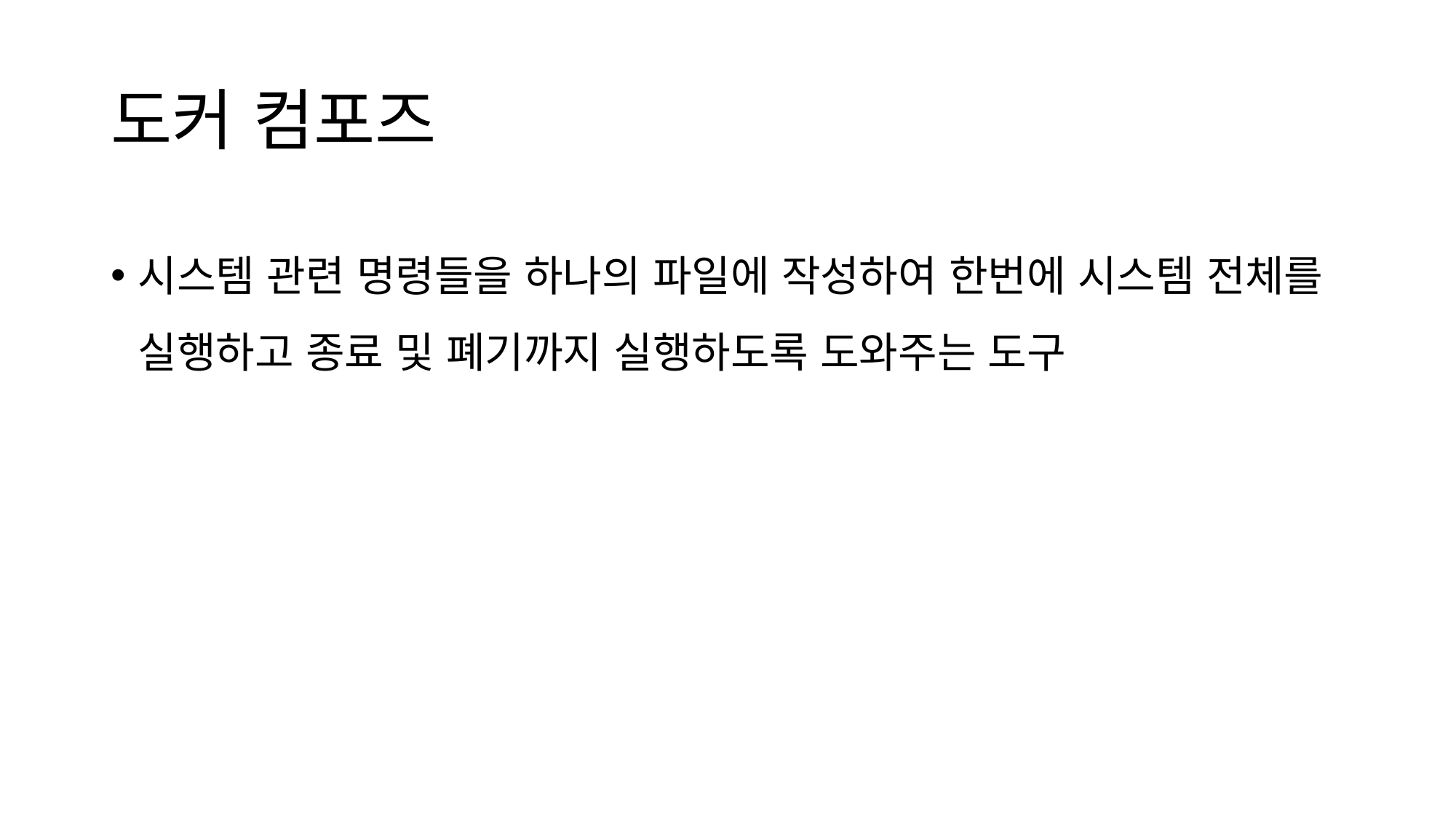

# 도커 컴포즈
시스템 관련 명령들을 하나의 파일에 작성하여 한번에 시스템 전체를 실행하고 종료 및 폐기까지 실행하도록 도와주는 도구